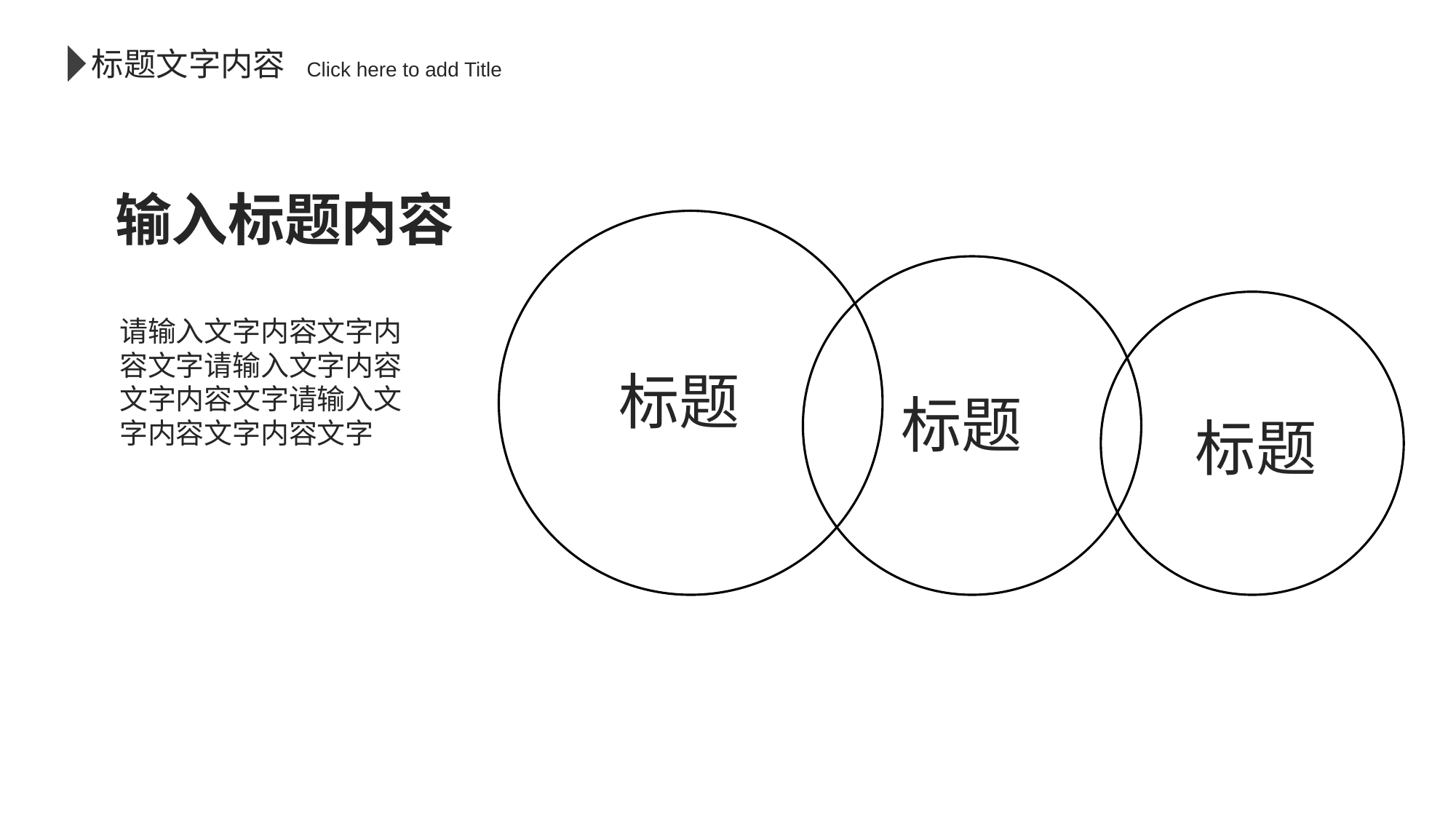

标题文字内容
  Click here to add Title

输入标题内容

标题

标题

标题
请输入文字内容文字内容文字请输入文字内容文字内容文字请输入文字内容文字内容文字